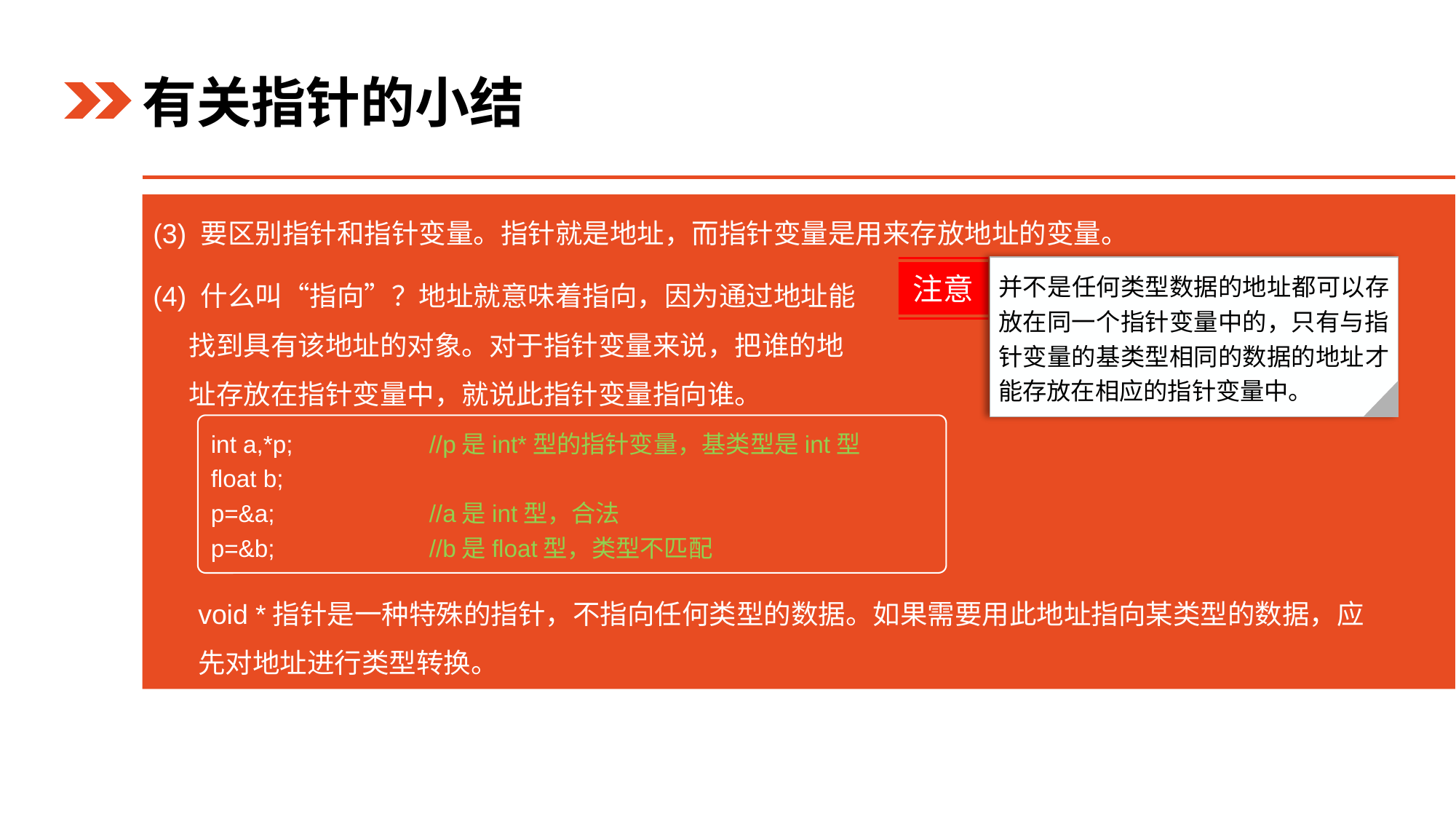

有关指针的小结

(3) 要区别指针和指针变量。指针就是地址，而指针变量是用来存放地址的变量。
(4) 什么叫“指向”？地址就意味着指向，因为通过地址能找到具有该地址的对象。对于指针变量来说，把谁的地址存放在指针变量中，就说此指针变量指向谁。
注意
并不是任何类型数据的地址都可以存放在同一个指针变量中的，只有与指针变量的基类型相同的数据的地址才能存放在相应的指针变量中。

int a,*p;		//p是int*型的指针变量，基类型是int型
float b;
p=&a;		//a是int型，合法
p=&b;		//b是float型，类型不匹配
void *指针是一种特殊的指针，不指向任何类型的数据。如果需要用此地址指向某类型的数据，应先对地址进行类型转换。